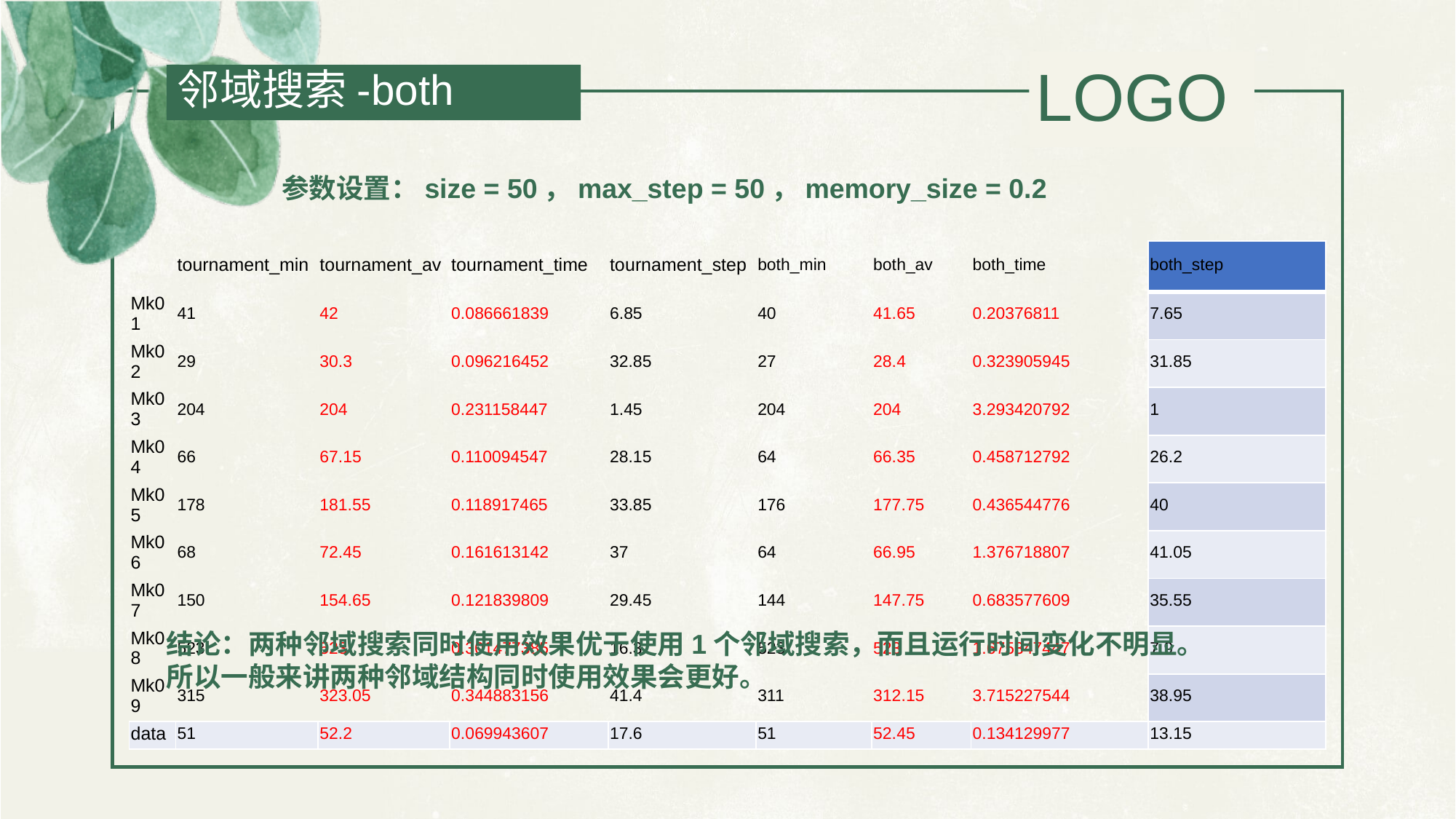

邻域搜索-both
参数设置：size = 50，max_step = 50，memory_size = 0.2
|  | tournament\_min | tournament\_av | tournament\_time | tournament\_step | both\_min | both\_av | both\_time | both\_step |
| --- | --- | --- | --- | --- | --- | --- | --- | --- |
| Mk01 | 41 | 42 | 0.086661839 | 6.85 | 40 | 41.65 | 0.20376811 | 7.65 |
| Mk02 | 29 | 30.3 | 0.096216452 | 32.85 | 27 | 28.4 | 0.323905945 | 31.85 |
| Mk03 | 204 | 204 | 0.231158447 | 1.45 | 204 | 204 | 3.293420792 | 1 |
| Mk04 | 66 | 67.15 | 0.110094547 | 28.15 | 64 | 66.35 | 0.458712792 | 26.2 |
| Mk05 | 178 | 181.55 | 0.118917465 | 33.85 | 176 | 177.75 | 0.436544776 | 40 |
| Mk06 | 68 | 72.45 | 0.161613142 | 37 | 64 | 66.95 | 1.376718807 | 41.05 |
| Mk07 | 150 | 154.65 | 0.121839809 | 29.45 | 144 | 147.75 | 0.683577609 | 35.55 |
| Mk08 | 523 | 523 | 0.301477385 | 16.3 | 523 | 523 | 1.675347447 | 7.9 |
| Mk09 | 315 | 323.05 | 0.344883156 | 41.4 | 311 | 312.15 | 3.715227544 | 38.95 |
| data | 51 | 52.2 | 0.069943607 | 17.6 | 51 | 52.45 | 0.134129977 | 13.15 |
结论：两种邻域搜索同时使用效果优于使用1个邻域搜索，而且运行时间变化不明显。所以一般来讲两种邻域结构同时使用效果会更好。